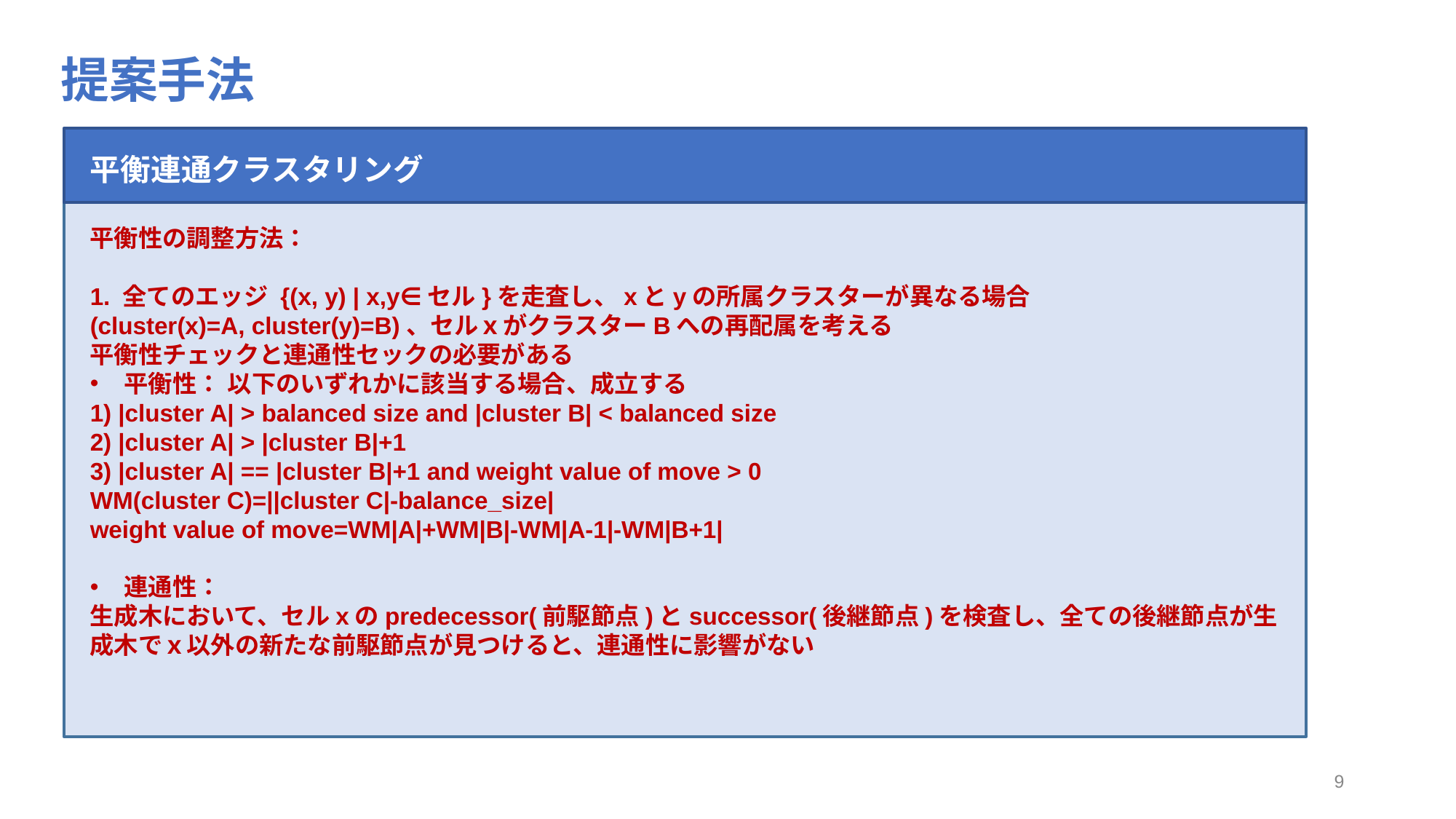

提案手法

平衡連通クラスタリング

平衡性の調整方法：

1. 全てのエッジ {(x, y) | x,y∈セル}を走査し、xとyの所属クラスターが異なる場合
(cluster(x)=A, cluster(y)=B)、セルｘがクラスターBへの再配属を考える
平衡性チェックと連通性セックの必要がある
平衡性： 以下のいずれかに該当する場合、成立する
1) |cluster A| > balanced size and |cluster B| < balanced size
2) |cluster A| > |cluster B|+1
3) |cluster A| == |cluster B|+1 and weight value of move > 0
WM(cluster C)=||cluster C|-balance_size|
weight value of move=WM|A|+WM|B|-WM|A-1|-WM|B+1|

連通性：
生成木において、セルxのpredecessor(前駆節点)とsuccessor(後継節点)を検査し、全ての後継節点が生成木でｘ以外の新たな前駆節点が見つけると、連通性に影響がない

9